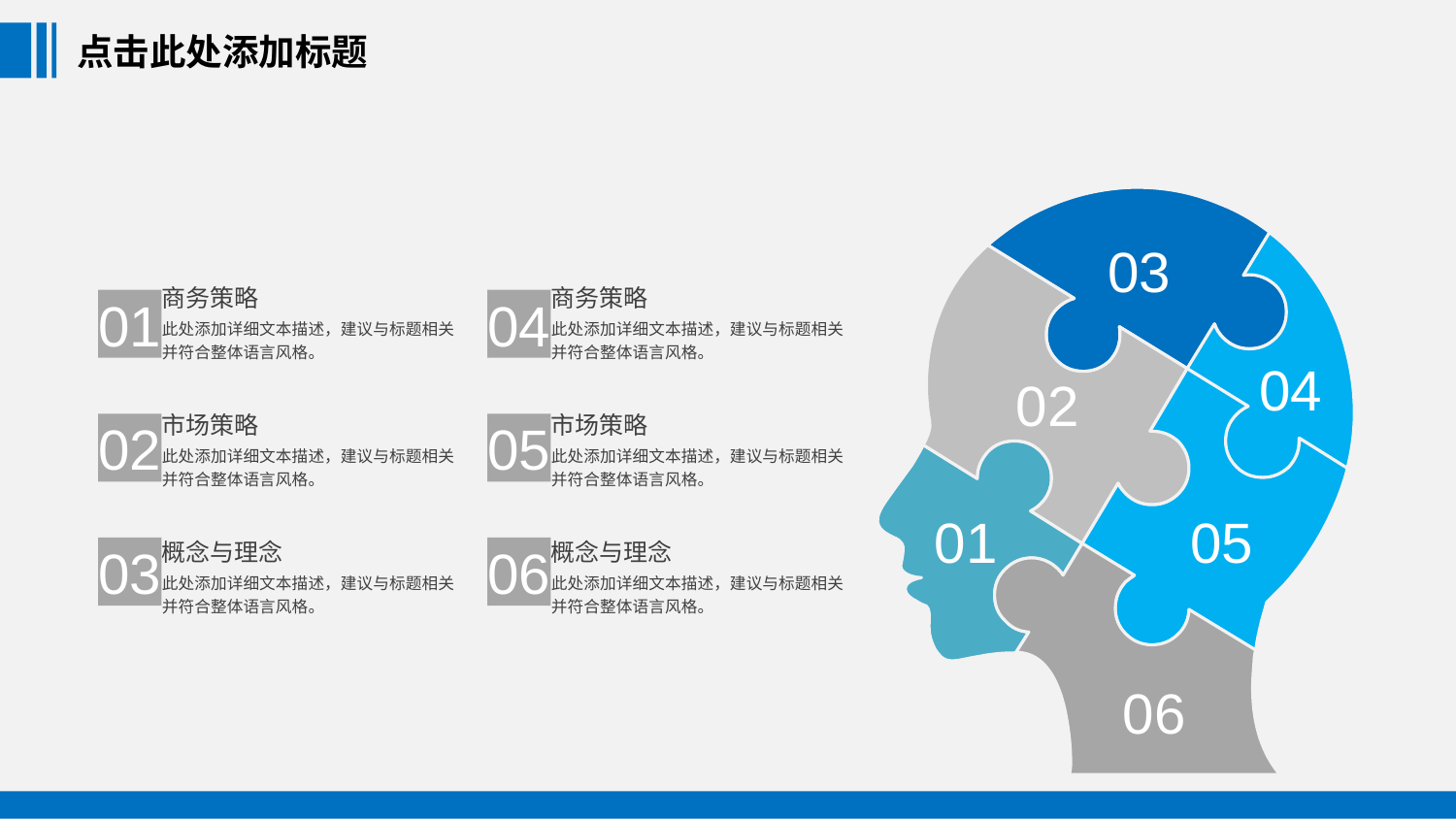

点击此处添加标题

03

04

02
商务策略
商务策略
01
04
此处添加详细文本描述，建议与标题相关并符合整体语言风格。
此处添加详细文本描述，建议与标题相关并符合整体语言风格。

05
市场策略
市场策略
02
05
此处添加详细文本描述，建议与标题相关并符合整体语言风格。
此处添加详细文本描述，建议与标题相关并符合整体语言风格。

01
概念与理念
概念与理念
03
06

06
此处添加详细文本描述，建议与标题相关并符合整体语言风格。
此处添加详细文本描述，建议与标题相关并符合整体语言风格。